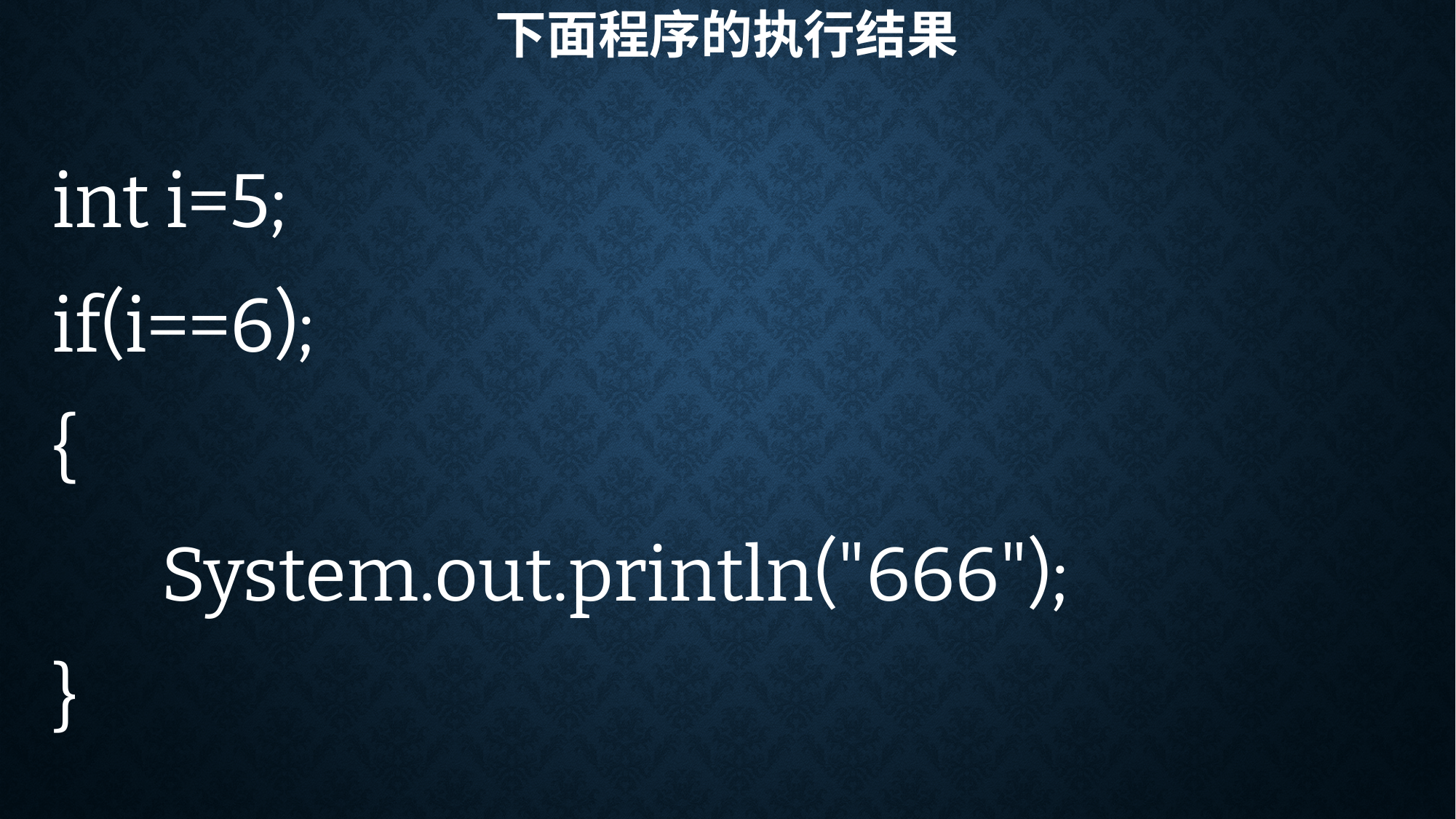

# 下面程序的执行结果
int i=5;
if(i==6);
{
	System.out.println("666");
}